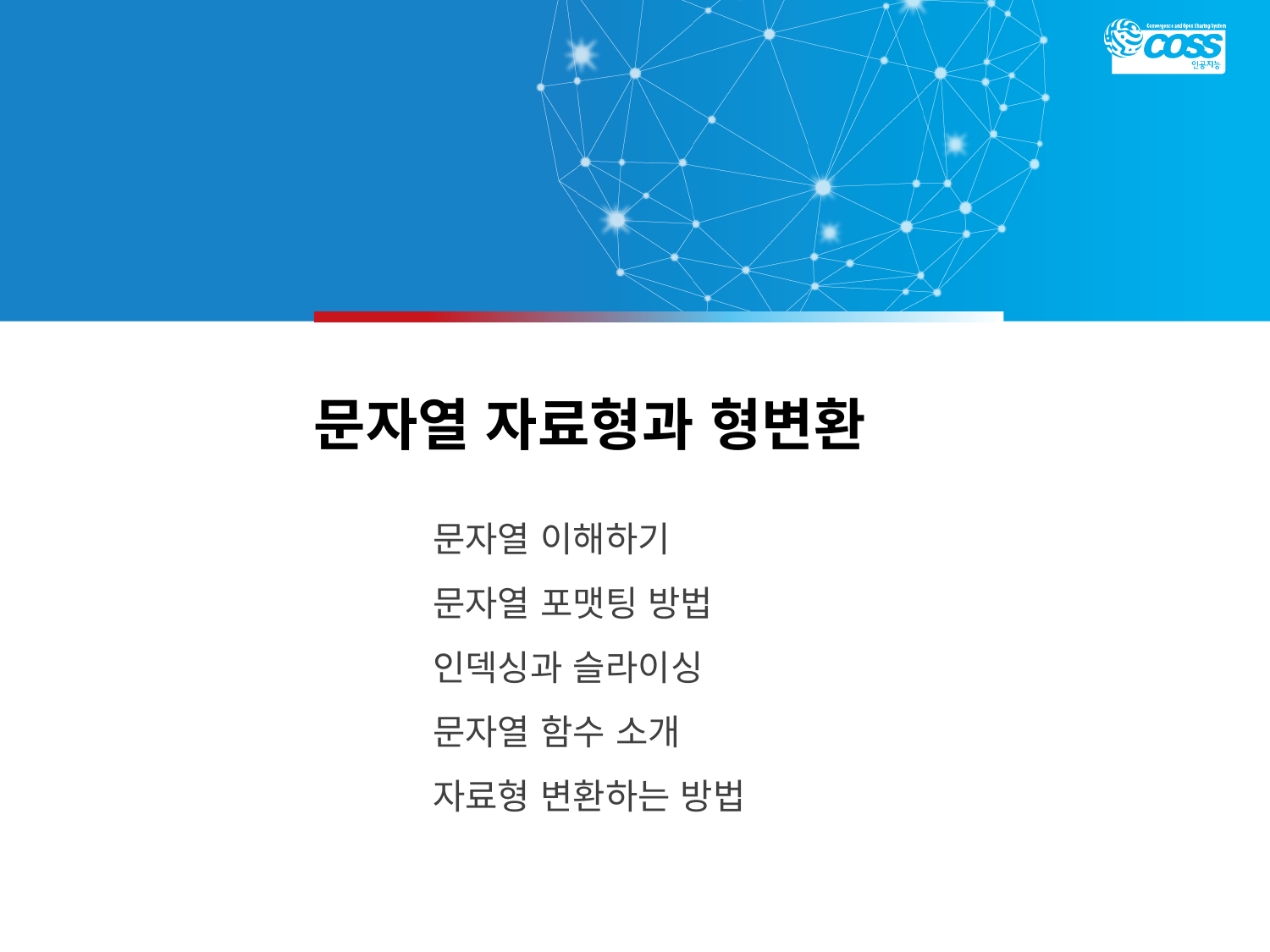

# 문자열 자료형과 형변환
문자열 이해하기
문자열 포맷팅 방법
인덱싱과 슬라이싱
문자열 함수 소개
자료형 변환하는 방법